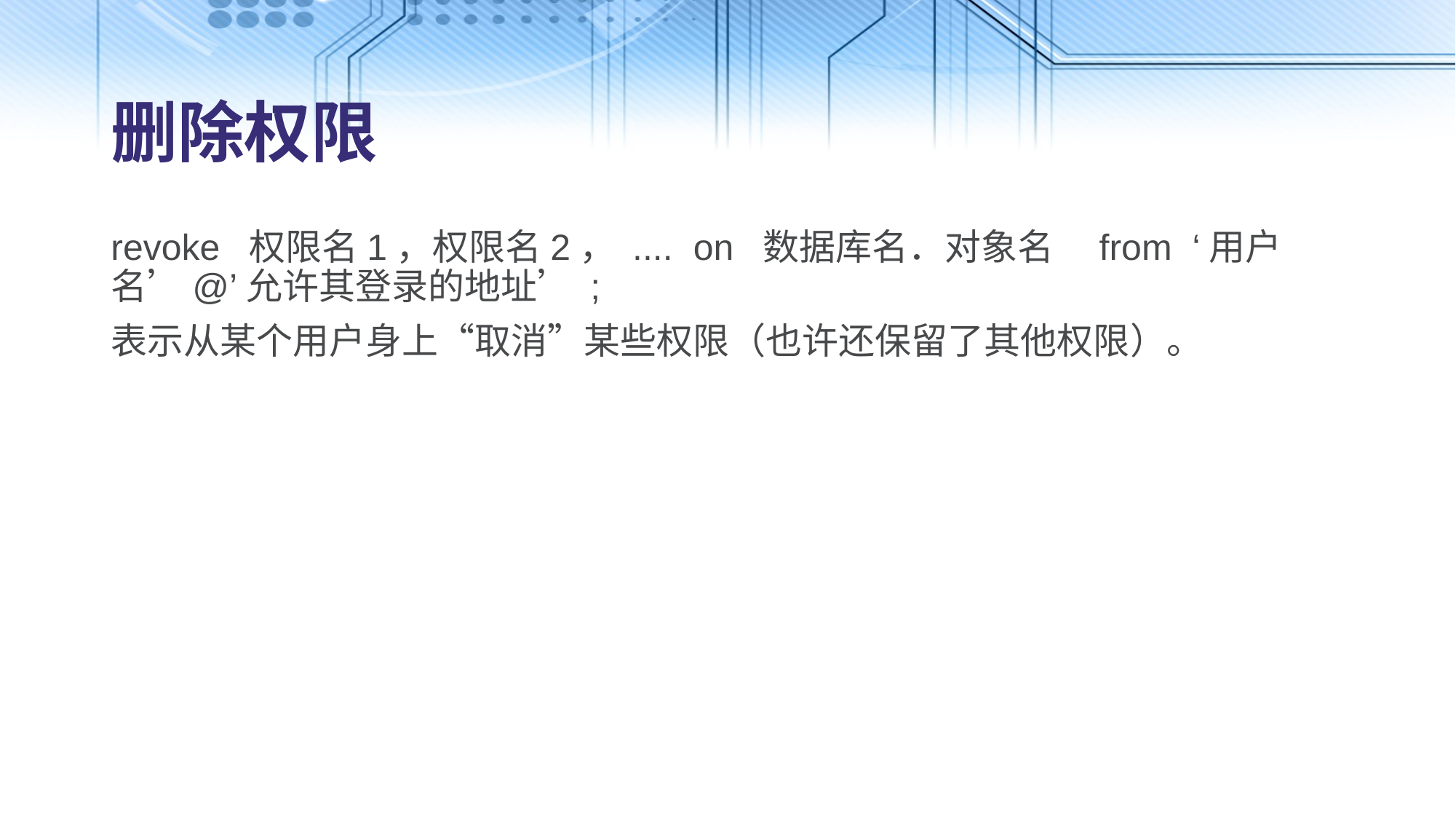

# 删除权限
revoke  权限名1，权限名2， ....  on  数据库名．对象名　from  ‘用户名’@’允许其登录的地址’ ;
表示从某个用户身上“取消”某些权限（也许还保留了其他权限）。